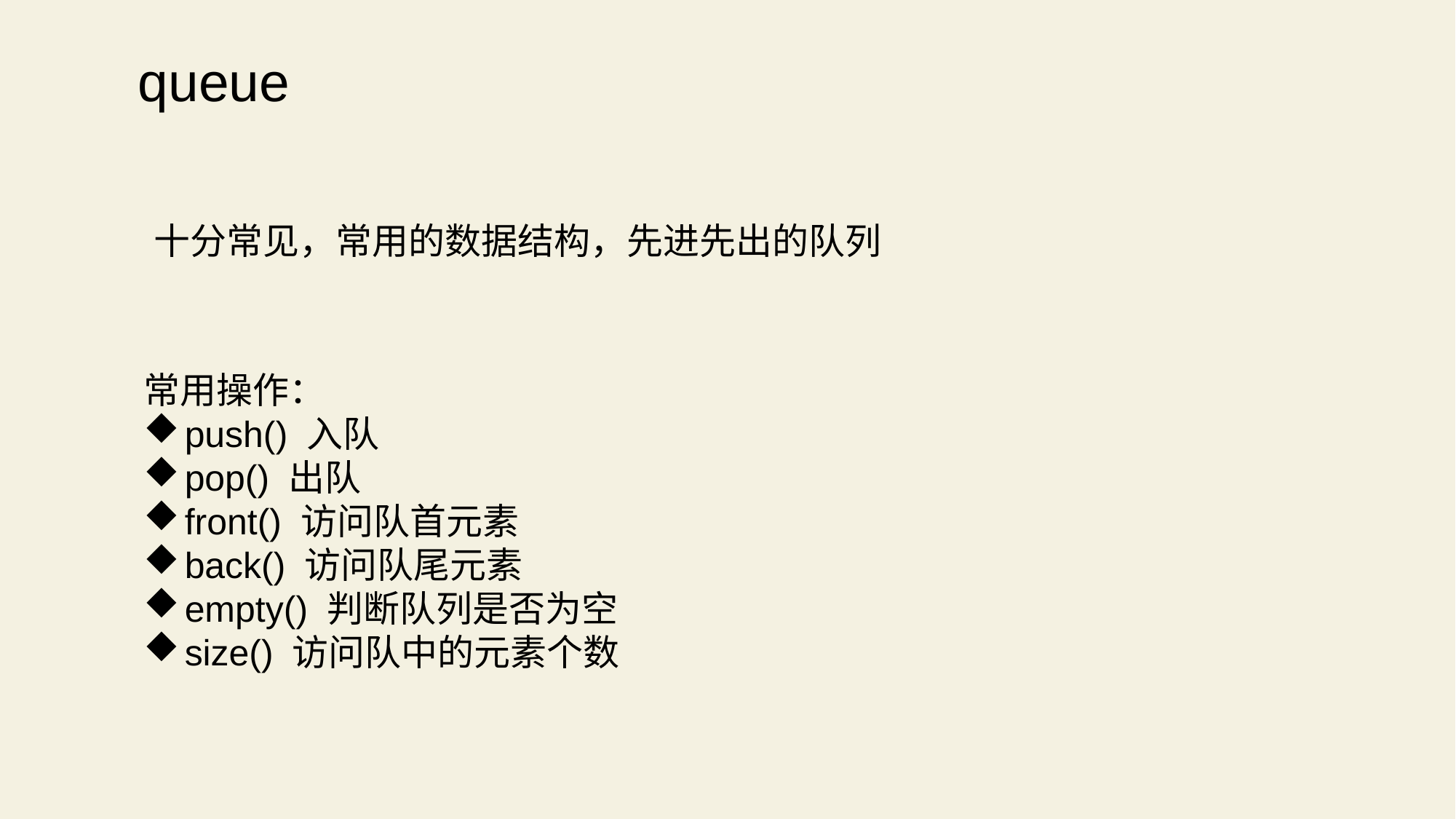

queue
十分常见，常用的数据结构，先进先出的队列
常用操作：
push() 入队
pop() 出队
front() 访问队首元素
back() 访问队尾元素
empty() 判断队列是否为空
size() 访问队中的元素个数